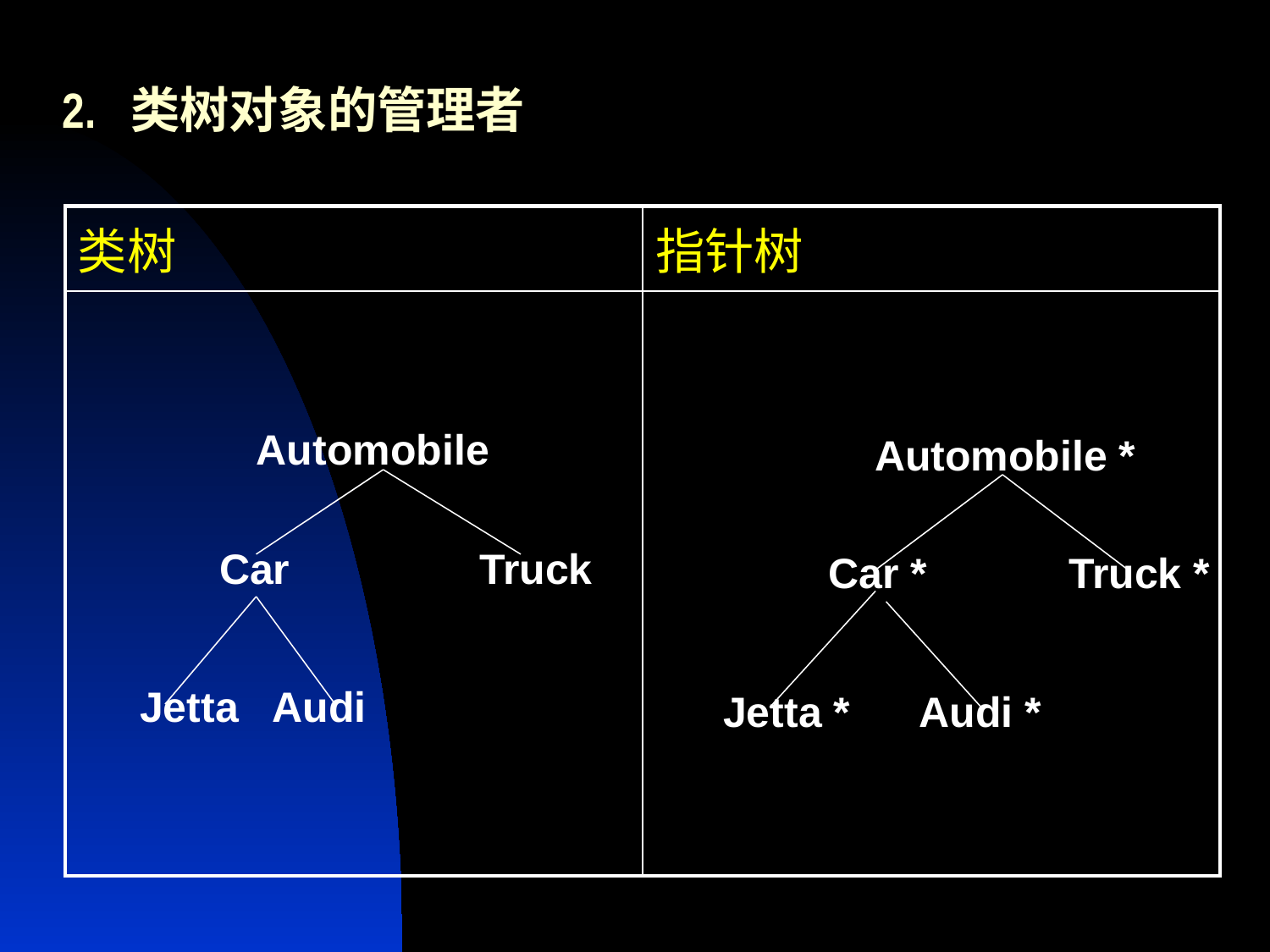

# 2.  类树对象的管理者
| 类树 | 指针树 |
| --- | --- |
|  |  |

 　          Automobile

           Car                Truck

  Jetta   Audi

 　           Automobile *

           Car *            Truck *

 Jetta *      Audi *